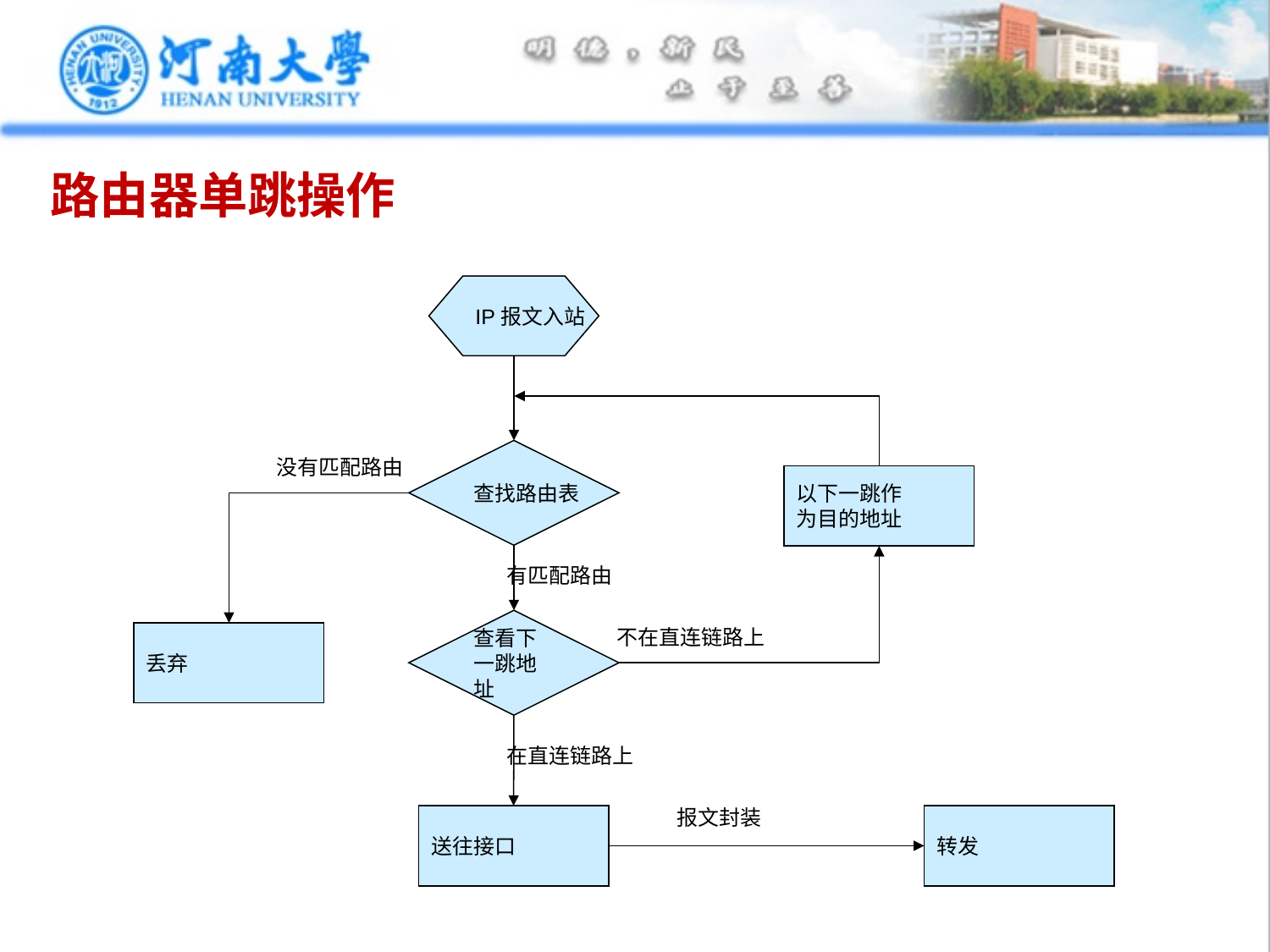

# 路由器单跳操作
IP报文入站
查找路由表
没有匹配路由
以下一跳作
为目的地址
有匹配路由
查看下一跳地址
不在直连链路上
丢弃
在直连链路上
报文封装
送往接口
转发